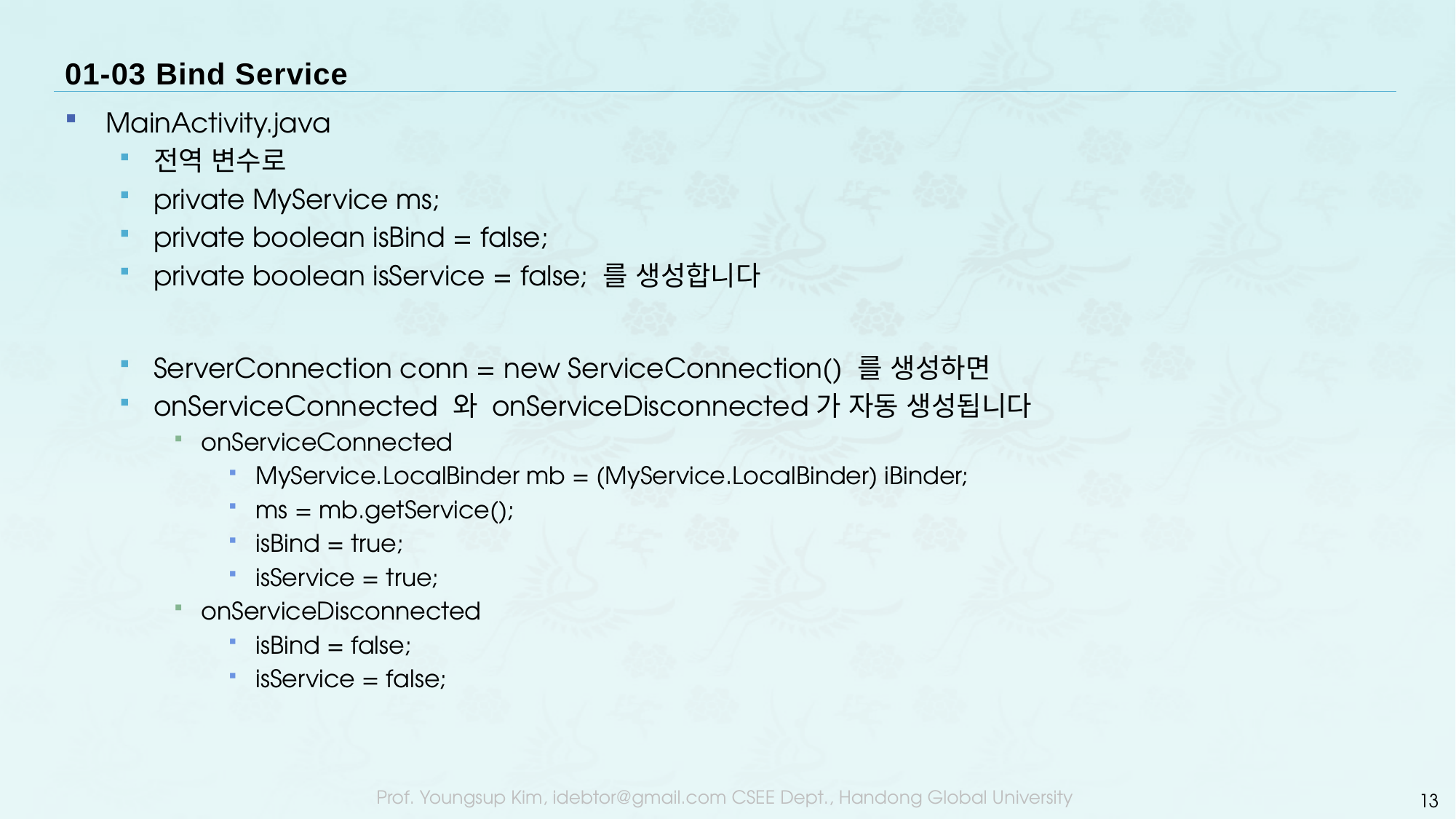

# 01-03 Bind Service
MainActivity.java
전역 변수로
private MyService ms;
private boolean isBind = false;
private boolean isService = false; 를 생성합니다

ServerConnection conn = new ServiceConnection() 를 생성하면
onServiceConnected 와 onServiceDisconnected가 자동 생성됩니다
onServiceConnected
MyService.LocalBinder mb = (MyService.LocalBinder) iBinder;
ms = mb.getService();
isBind = true;
isService = true;
onServiceDisconnected
isBind = false;
isService = false;

13